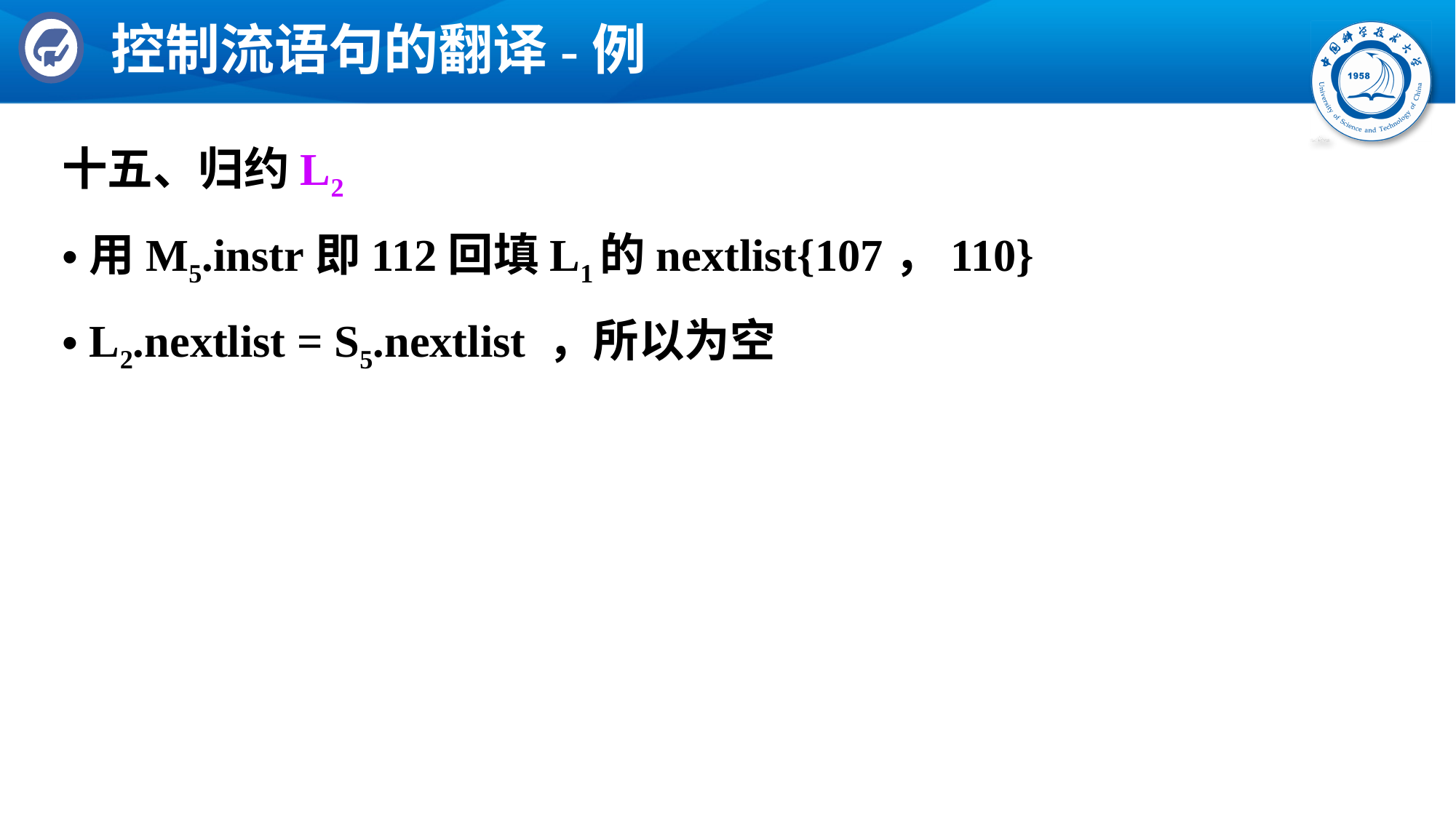

# 控制流语句的翻译-例
十五、归约L2
用M5.instr即112回填L1的nextlist{107，110}
L2.nextlist = S5.nextlist ，所以为空